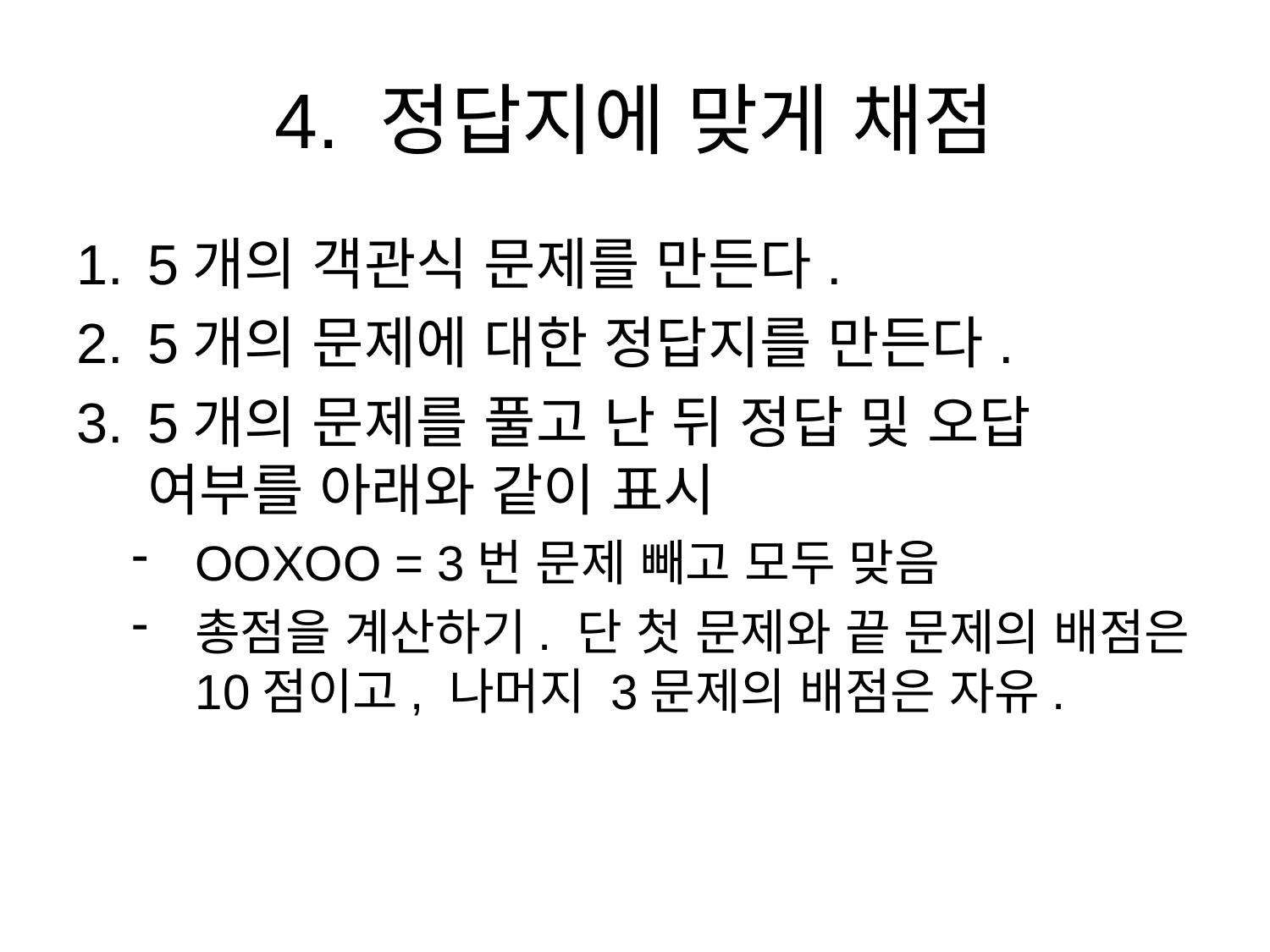

# 4. 정답지에 맞게 채점
5개의 객관식 문제를 만든다.
5개의 문제에 대한 정답지를 만든다.
5개의 문제를 풀고 난 뒤 정답 및 오답 여부를 아래와 같이 표시
OOXOO = 3번 문제 빼고 모두 맞음
총점을 계산하기. 단 첫 문제와 끝 문제의 배점은 10점이고, 나머지 3문제의 배점은 자유.